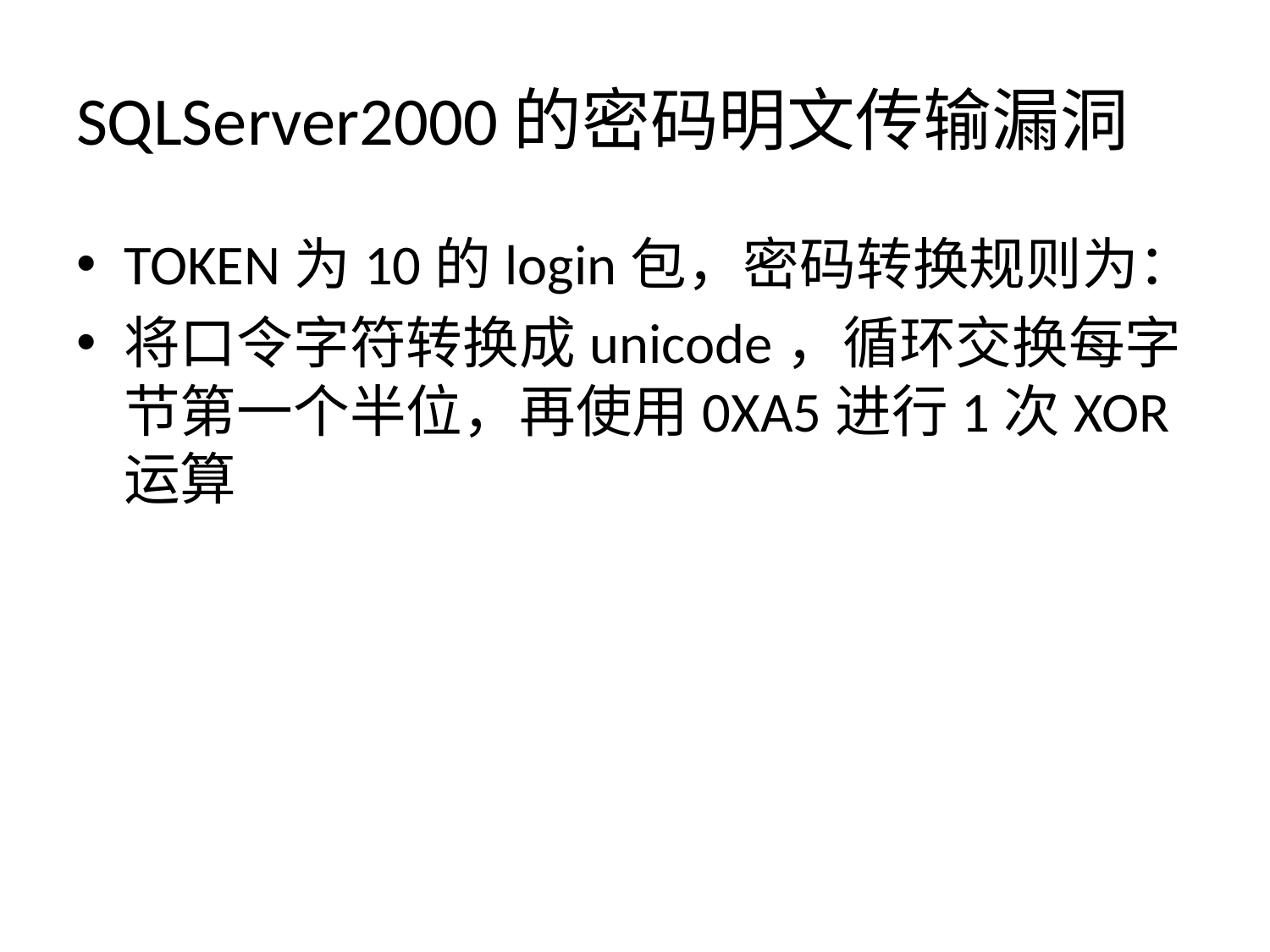

# SQLServer2000的密码明文传输漏洞
TOKEN为10的login包，密码转换规则为：
将口令字符转换成unicode，循环交换每字节第一个半位，再使用0XA5进行1次XOR运算